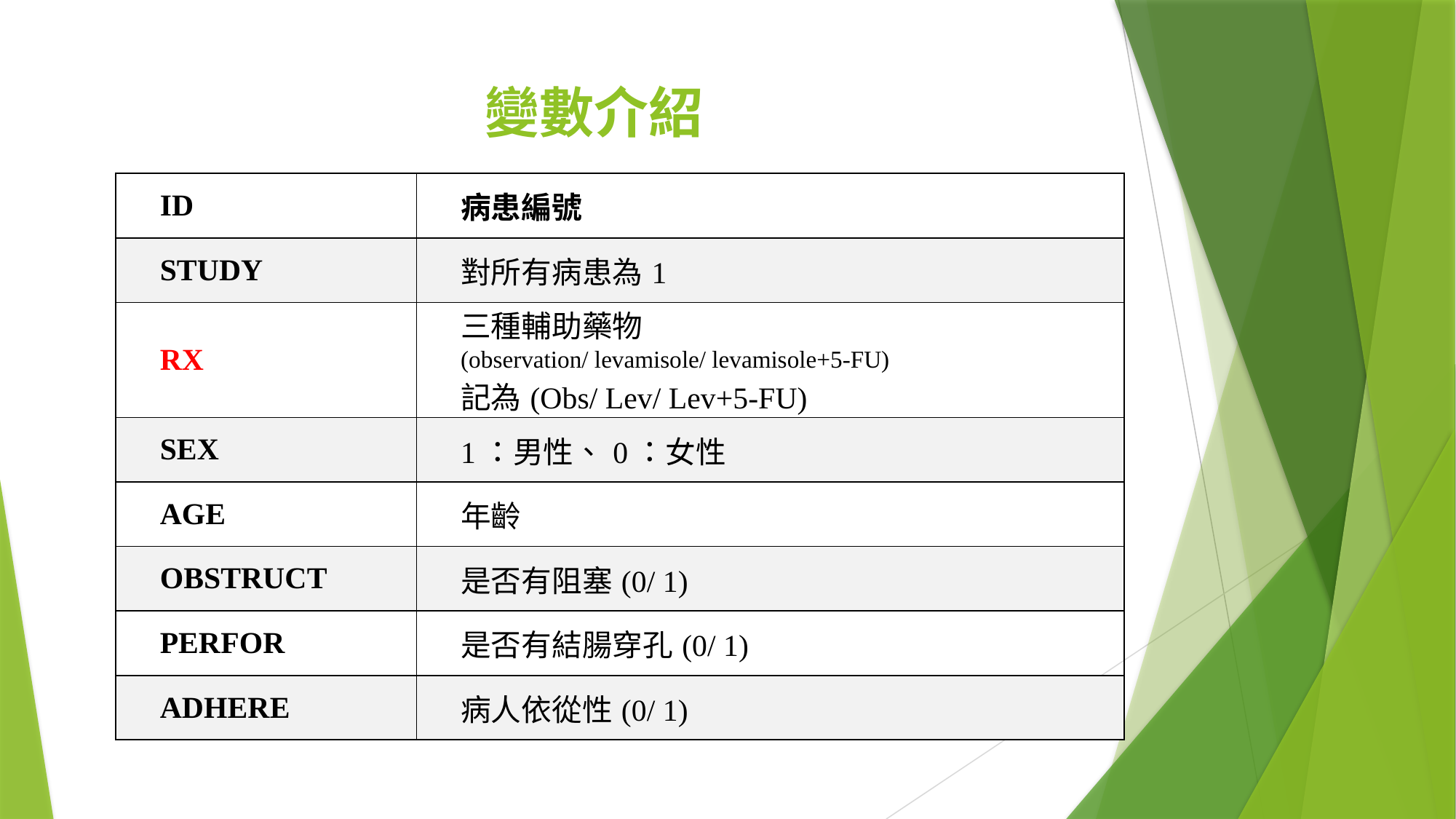

# 變數介紹
| id | 病患編號 |
| --- | --- |
| study | 對所有病患為1 |
| rx | 三種輔助藥物 (observation/ levamisole/ levamisole+5-FU) 記為(Obs/ Lev/ Lev+5-FU) |
| sex | 1：男性、0：女性 |
| age | 年齡 |
| obstruct | 是否有阻塞(0/ 1) |
| perfor | 是否有結腸穿孔(0/ 1) |
| adhere | 病人依從性(0/ 1) |